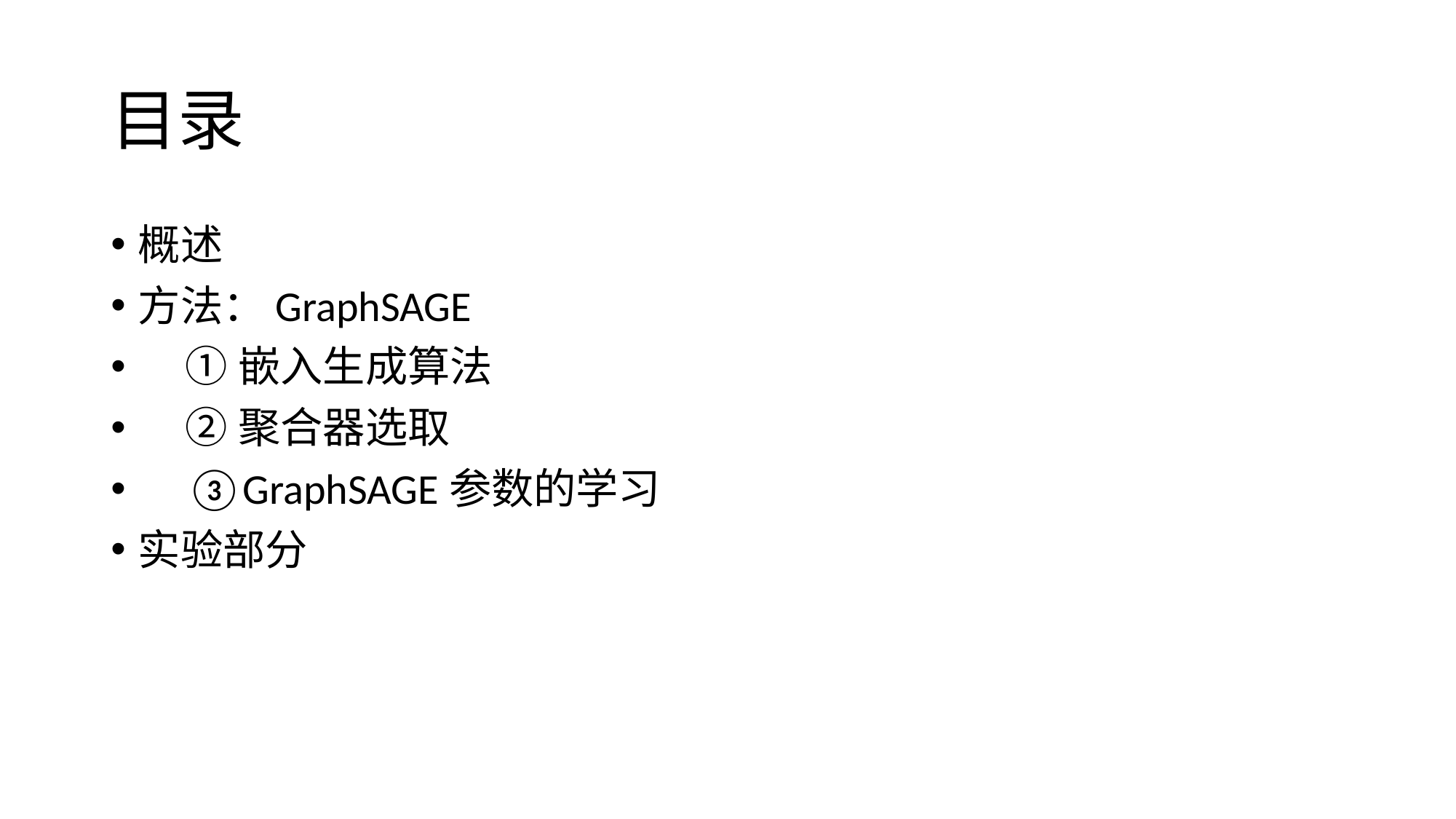

# 目录
概述
方法：GraphSAGE
     ①嵌入生成算法
     ②聚合器选取
     ③GraphSAGE参数的学习
实验部分